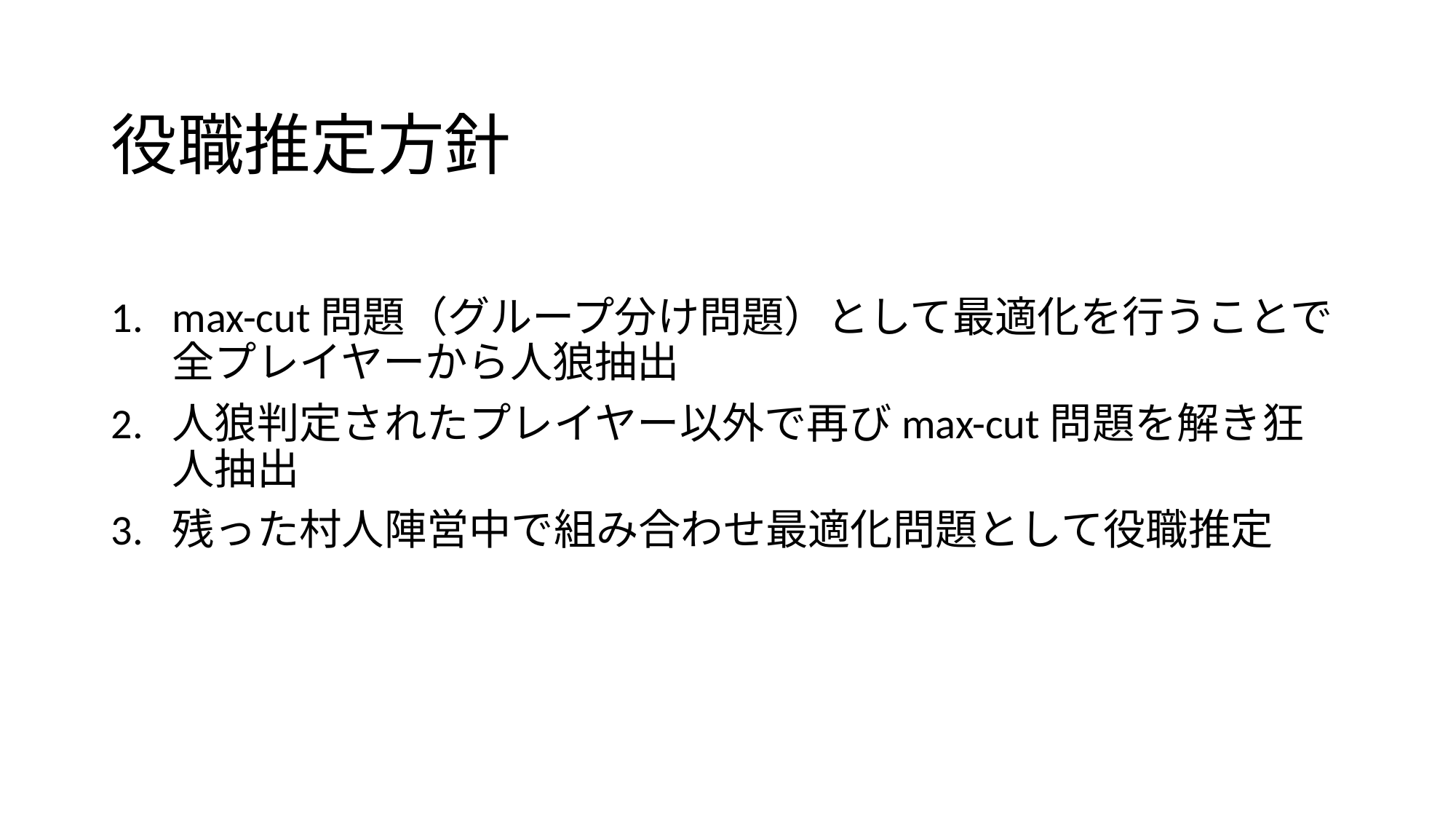

# 役職推定方針
max-cut問題（グループ分け問題）として最適化を行うことで全プレイヤーから人狼抽出
人狼判定されたプレイヤー以外で再びmax-cut問題を解き狂人抽出
残った村人陣営中で組み合わせ最適化問題として役職推定